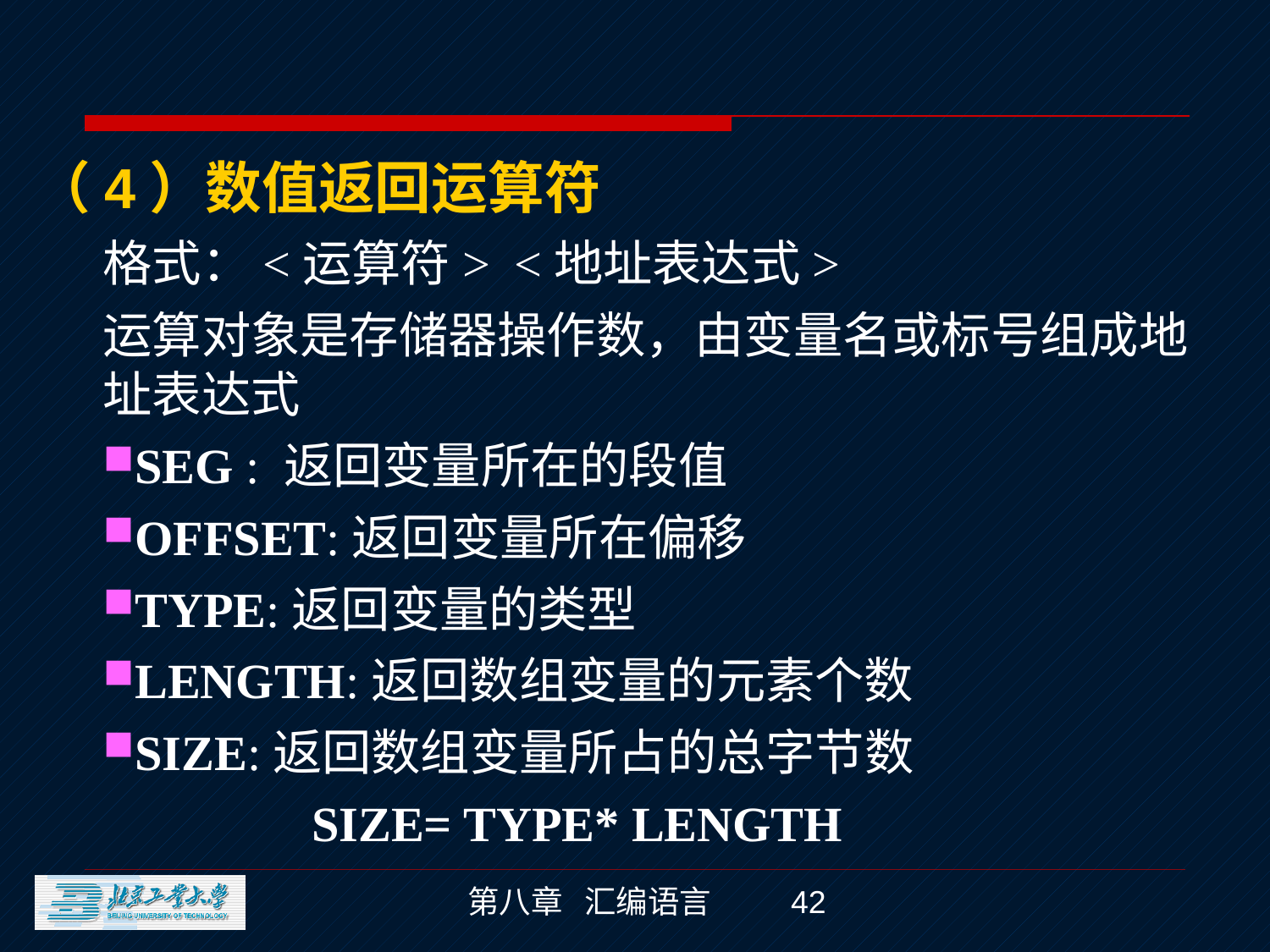

（4）数值返回运算符
格式：<运算符>  <地址表达式>
运算对象是存储器操作数，由变量名或标号组成地址表达式
SEG : 返回变量所在的段值
OFFSET:返回变量所在偏移
TYPE:返回变量的类型
LENGTH:返回数组变量的元素个数
SIZE:返回数组变量所占的总字节数
                 SIZE= TYPE* LENGTH